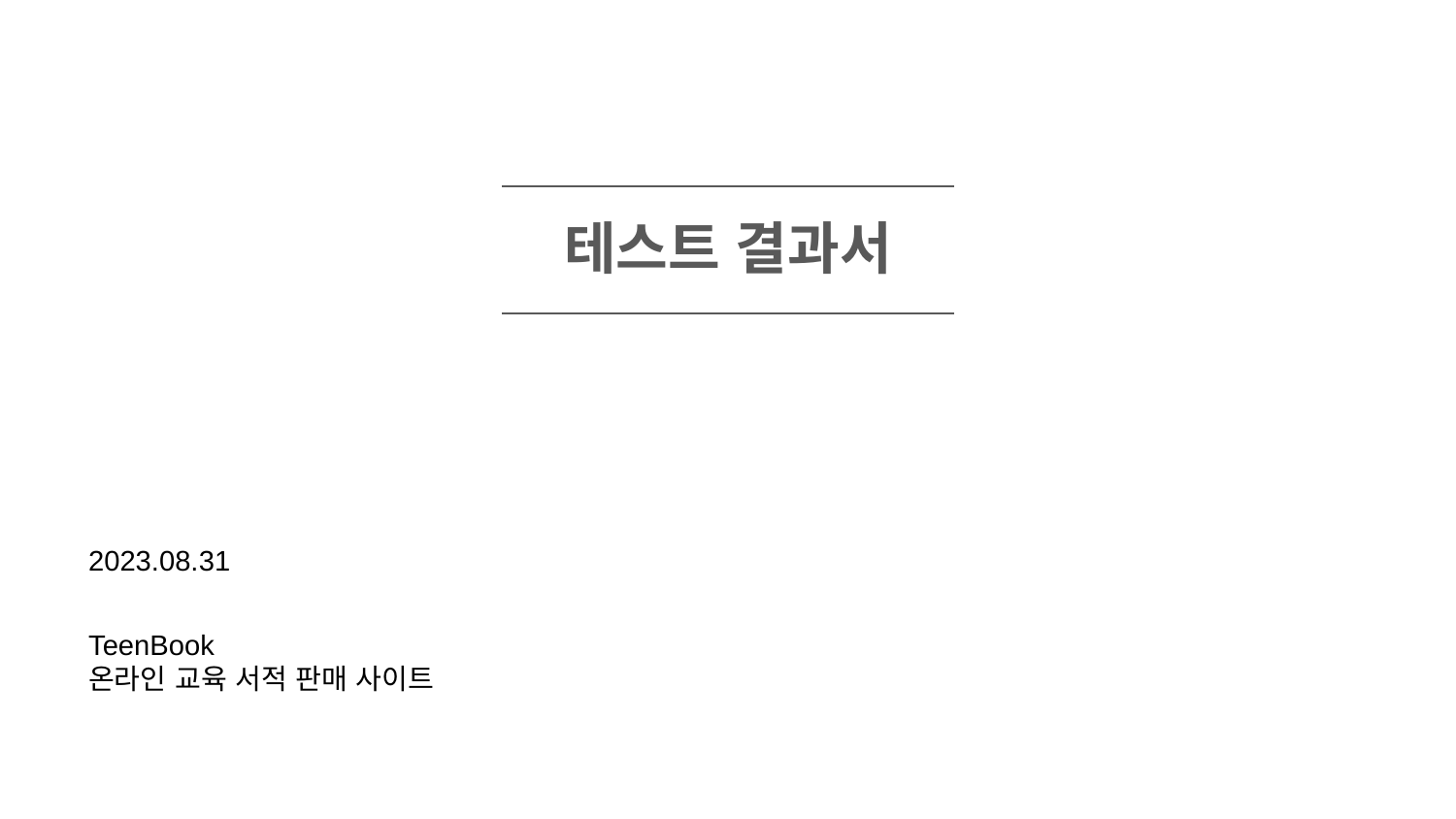

테스트 결과서
2023.08.31
TeenBook
온라인 교육 서적 판매 사이트